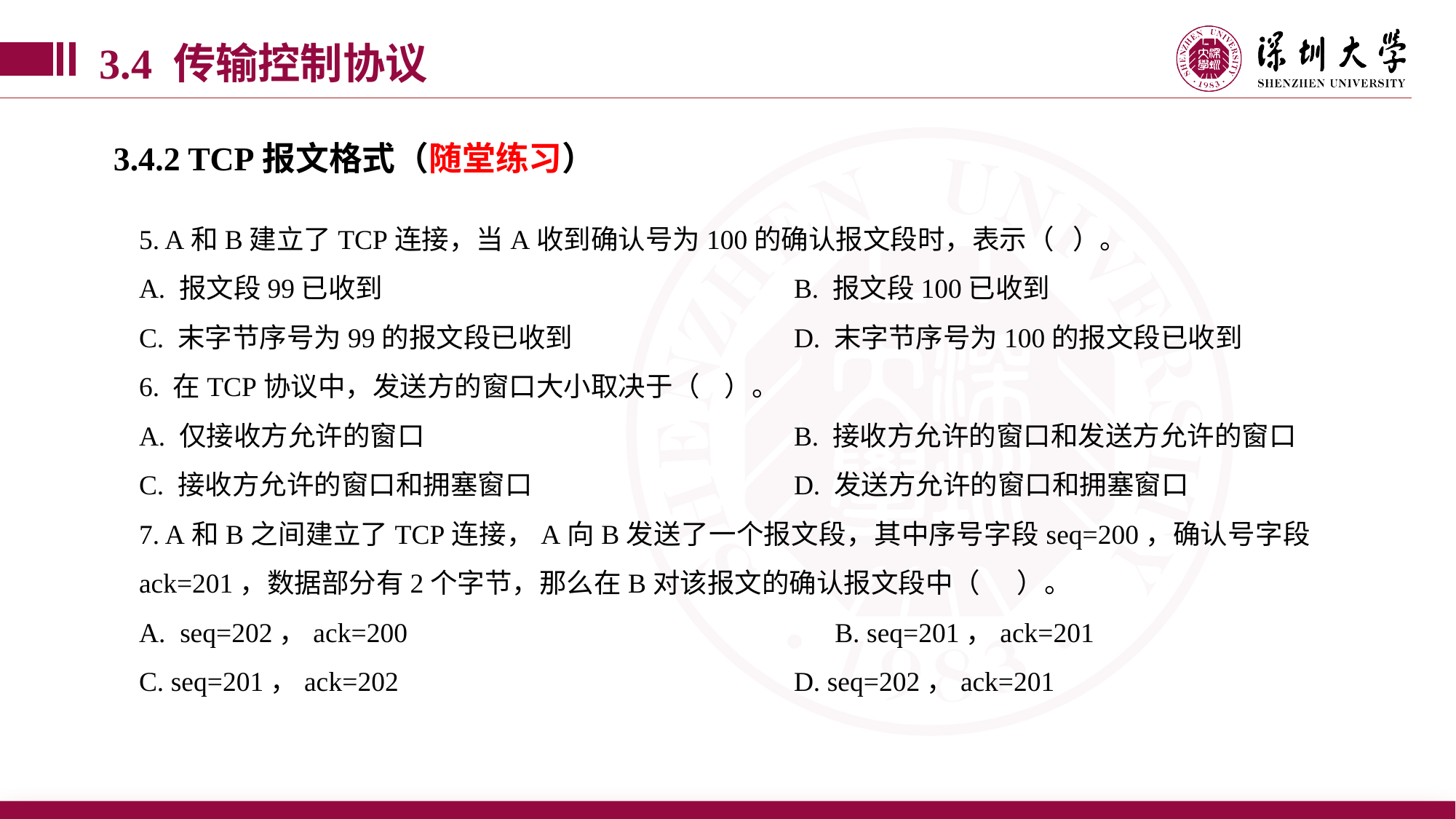

3.4 传输控制协议

3.4.2 TCP报文格式（随堂练习）
5. A和B建立了TCP连接，当A收到确认号为100的确认报文段时，表示（   ）。
A. 报文段99已收到				B. 报文段100已收到
C. 末字节序号为99的报文段已收到			D. 末字节序号为100的报文段已收到
6. 在TCP协议中，发送方的窗口大小取决于（    ）。
A. 仅接收方允许的窗口				B. 接收方允许的窗口和发送方允许的窗口
C. 接收方允许的窗口和拥塞窗口			D. 发送方允许的窗口和拥塞窗口
7. A和B之间建立了TCP连接，A向B发送了一个报文段，其中序号字段seq=200，确认号字段ack=201，数据部分有2个字节，那么在B对该报文的确认报文段中（      ）。
seq=202，ack=200				B. seq=201，ack=201
C. seq=201，ack=202				D. seq=202，ack=201